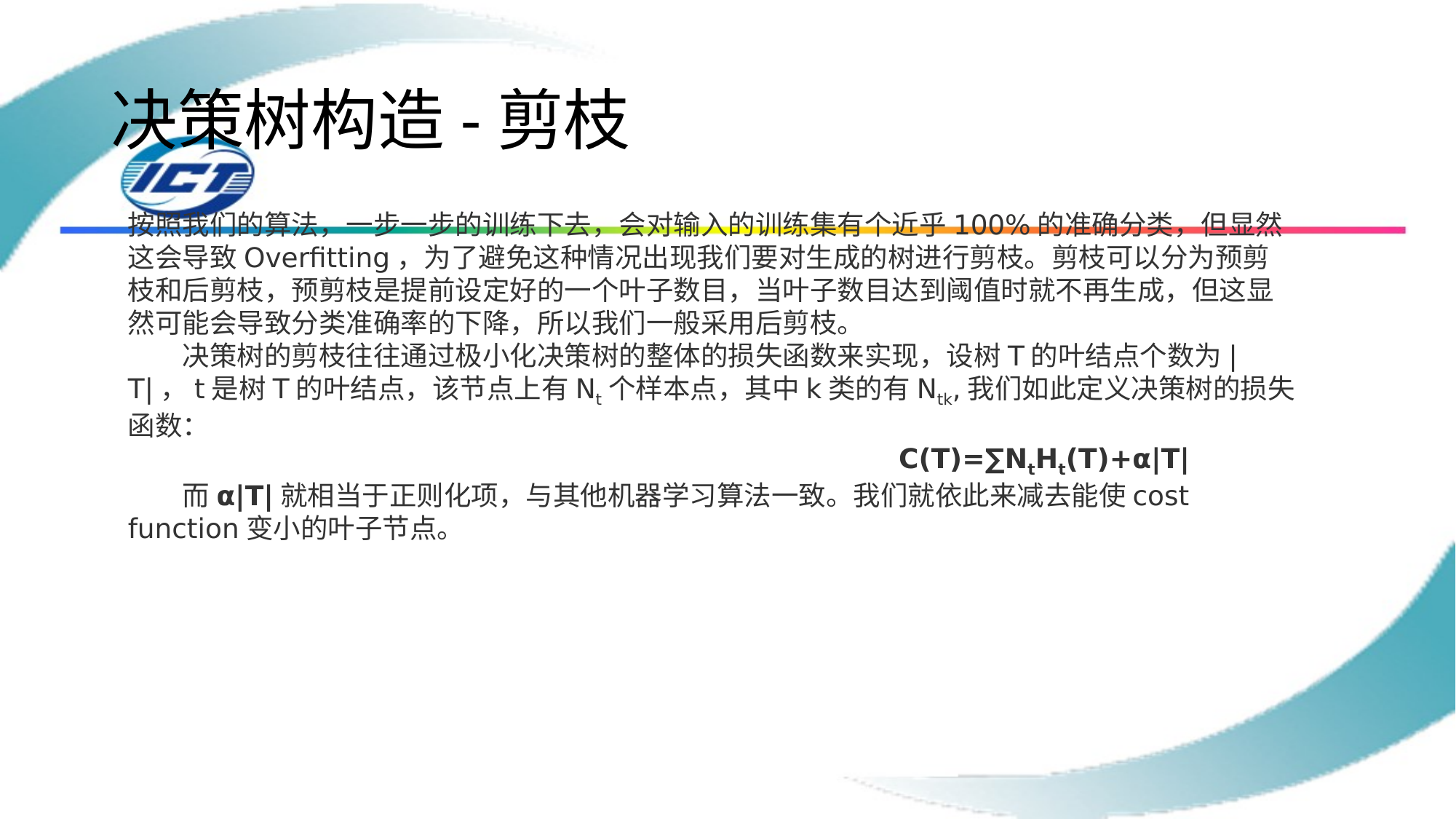

# 决策树构造-剪枝
按照我们的算法，一步一步的训练下去，会对输入的训练集有个近乎100%的准确分类，但显然这会导致Overfitting，为了避免这种情况出现我们要对生成的树进行剪枝。剪枝可以分为预剪枝和后剪枝，预剪枝是提前设定好的一个叶子数目，当叶子数目达到阈值时就不再生成，但这显然可能会导致分类准确率的下降，所以我们一般采用后剪枝。
　　决策树的剪枝往往通过极小化决策树的整体的损失函数来实现，设树T的叶结点个数为|T|，t是树T的叶结点，该节点上有Nt个样本点，其中k类的有Ntk,我们如此定义决策树的损失函数：
　　　　　　　　　　　　　　　　　　　　　　　　　　　　C(T)=∑NtHt(T)+α|T|
　　而α|T|就相当于正则化项，与其他机器学习算法一致。我们就依此来减去能使cost function变小的叶子节点。